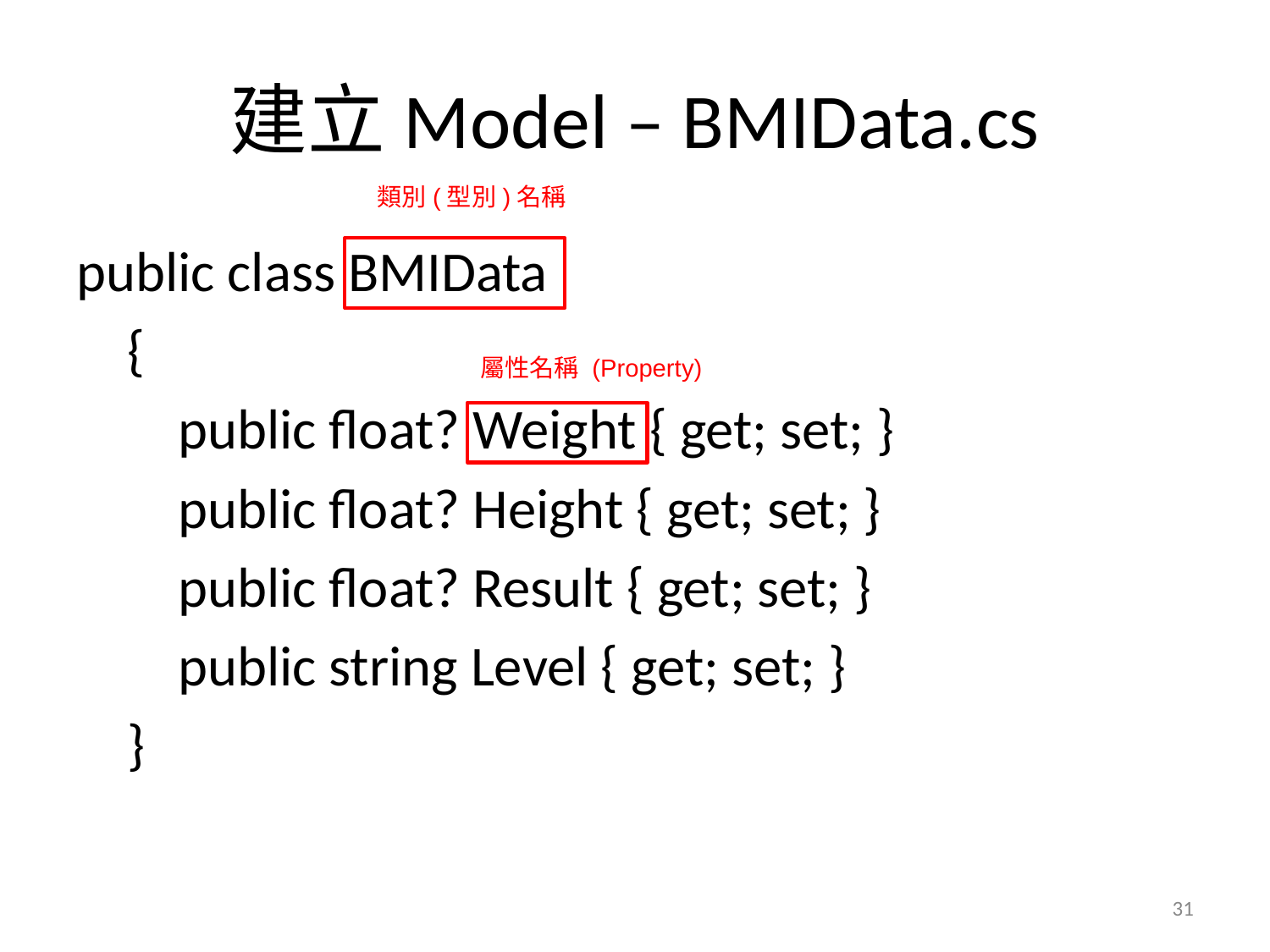

# 建立Model – BMIData.cs
類別(型別)名稱
public class BMIData
    {
        public float? Weight { get; set; }
        public float? Height { get; set; }
        public float? Result { get; set; }
        public string Level { get; set; }
    }

屬性名稱 (Property)

31